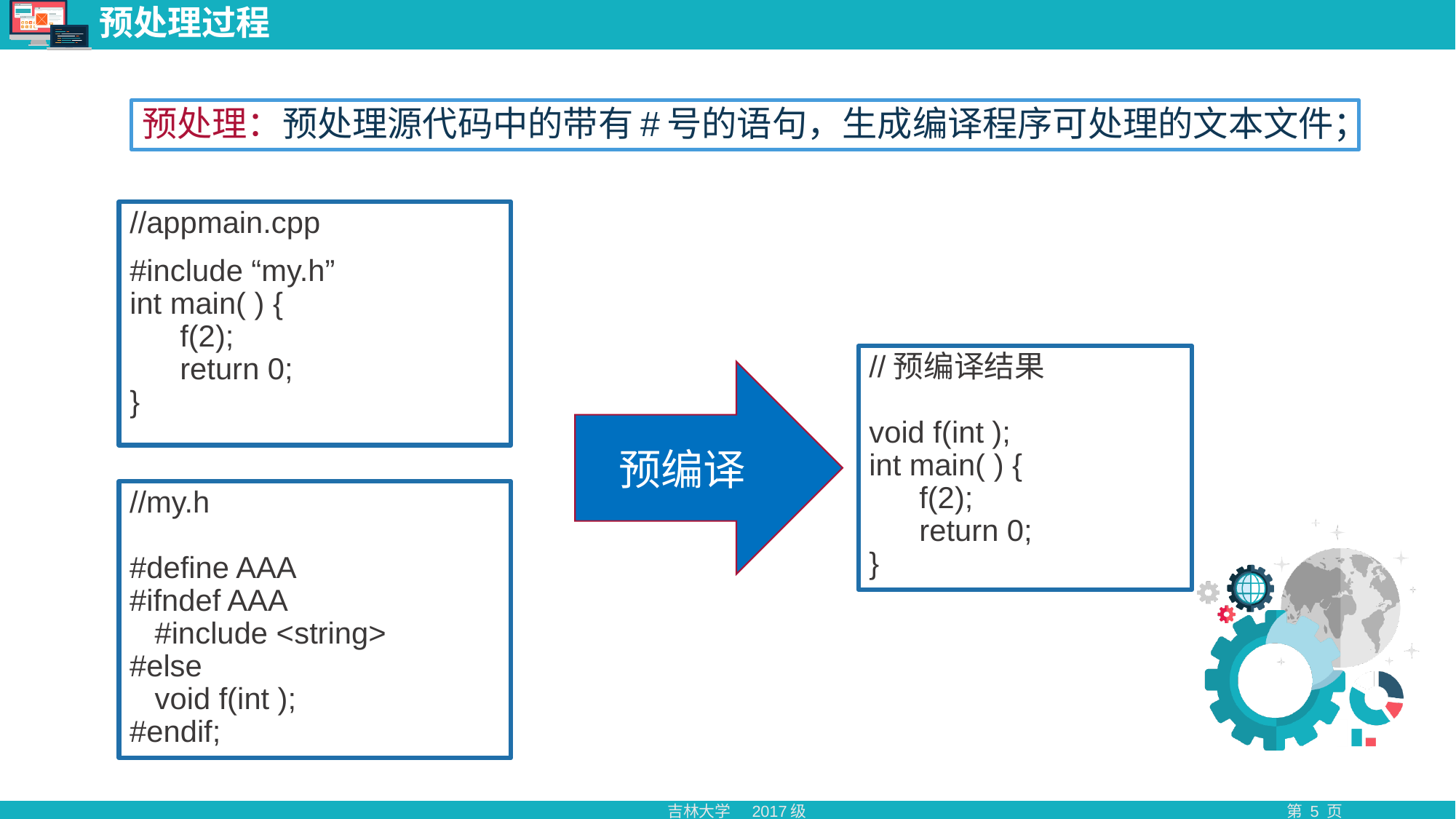

# 预处理过程
预处理：预处理源代码中的带有#号的语句，生成编译程序可处理的文本文件；
//appmain.cpp
#include “my.h”
int main( ) {
      f(2);
      return 0;
}
//预编译结果
void f(int );
int main( ) {
      f(2);
      return 0;
}
预编译
//my.h
#define AAA
#ifndef AAA
   #include <string>
#else
   void f(int );
#endif;